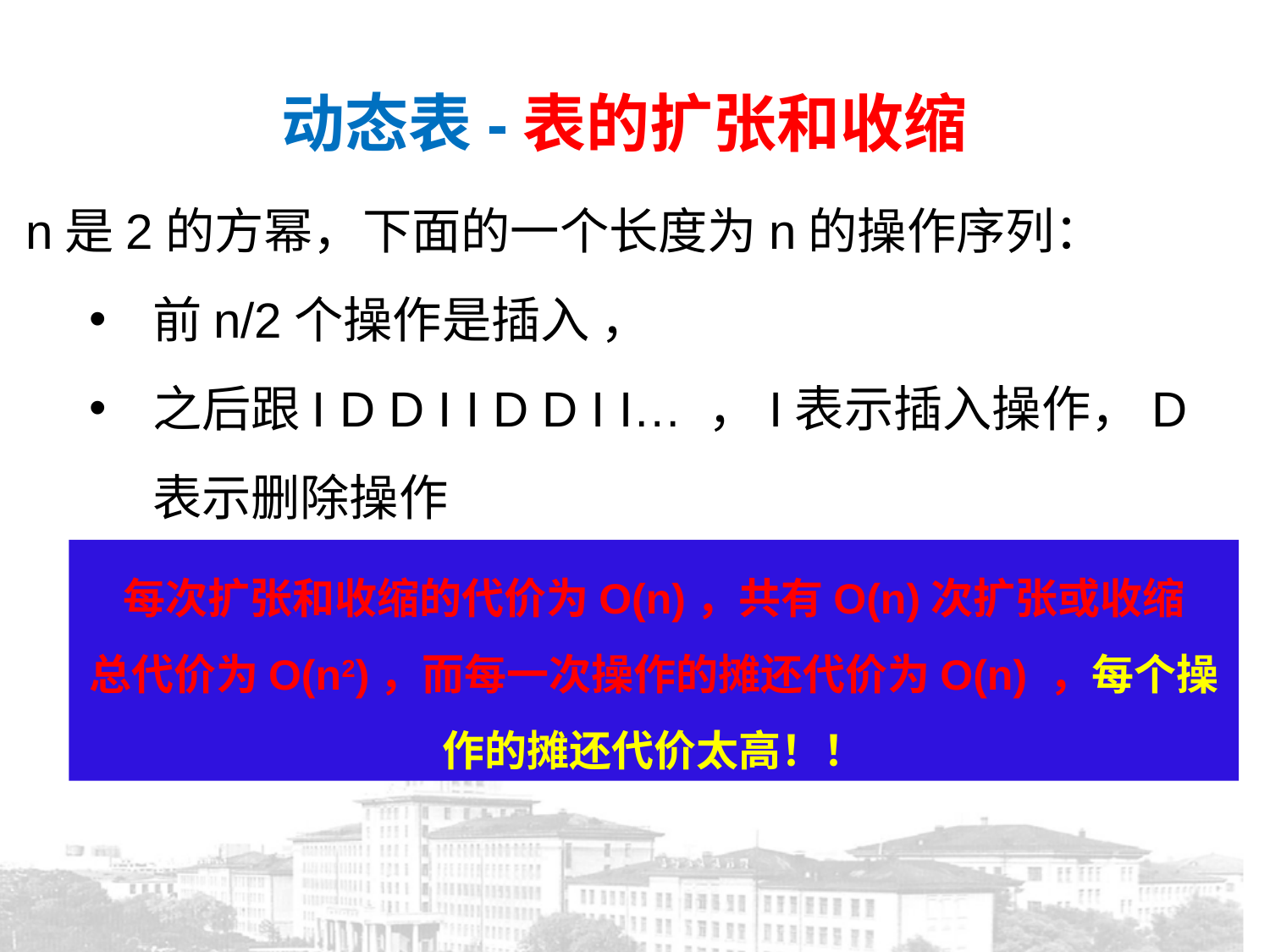

# 动态表-表的扩张和收缩
n是2的方幂，下面的一个长度为n的操作序列：
前n/2个操作是插入 ，
之后跟I D D I I D D I I… ，I表示插入操作，D表示删除操作
每次扩张和收缩的代价为O(n)，共有O(n)次扩张或收缩
总代价为O(n2)，而每一次操作的摊还代价为O(n) ，每个操作的摊还代价太高！！